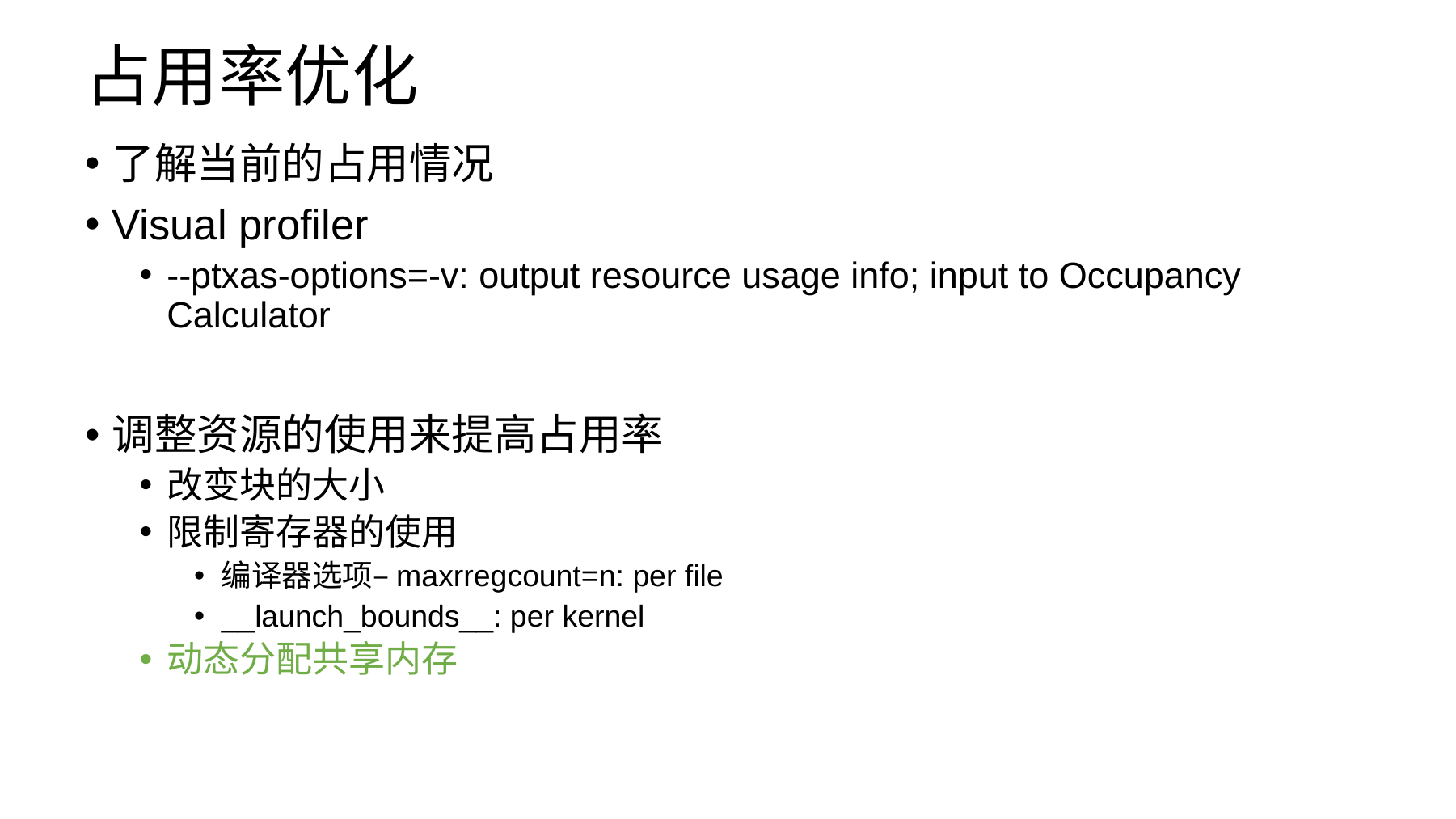

# 占用率优化
了解当前的占用情况
Visual profiler
--ptxas-options=-v: output resource usage info; input to Occupancy Calculator

调整资源的使用来提高占用率
改变块的大小
限制寄存器的使用
编译器选项–maxrregcount=n: per file
__launch_bounds__: per kernel
动态分配共享内存